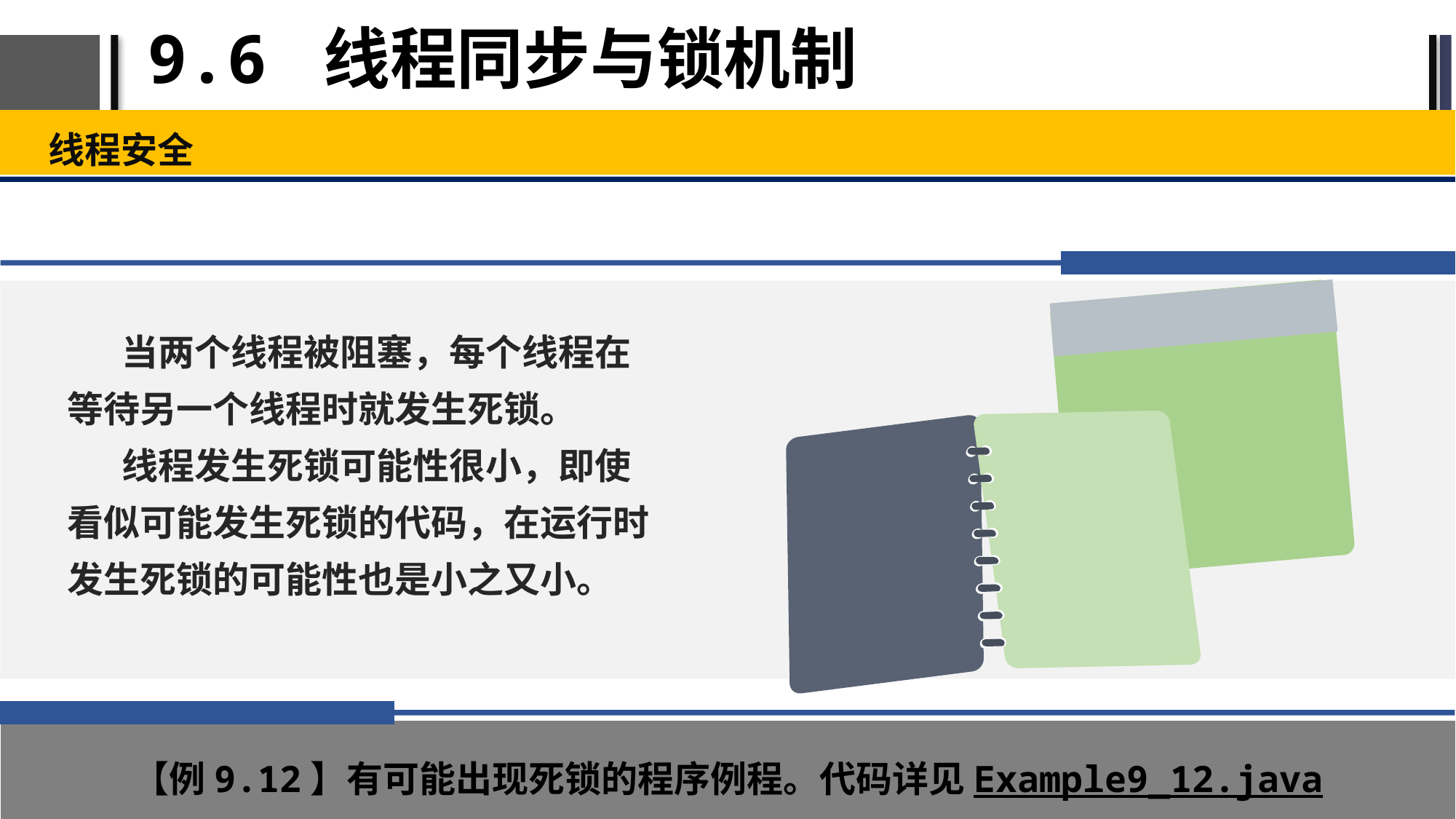

# 9.6 线程同步与锁机制

线程安全

当两个线程被阻塞，每个线程在等待另一个线程时就发生死锁。
线程发生死锁可能性很小，即使看似可能发生死锁的代码，在运行时发生死锁的可能性也是小之又小。

【例9.12】有可能出现死锁的程序例程。代码详见Example9_12.java